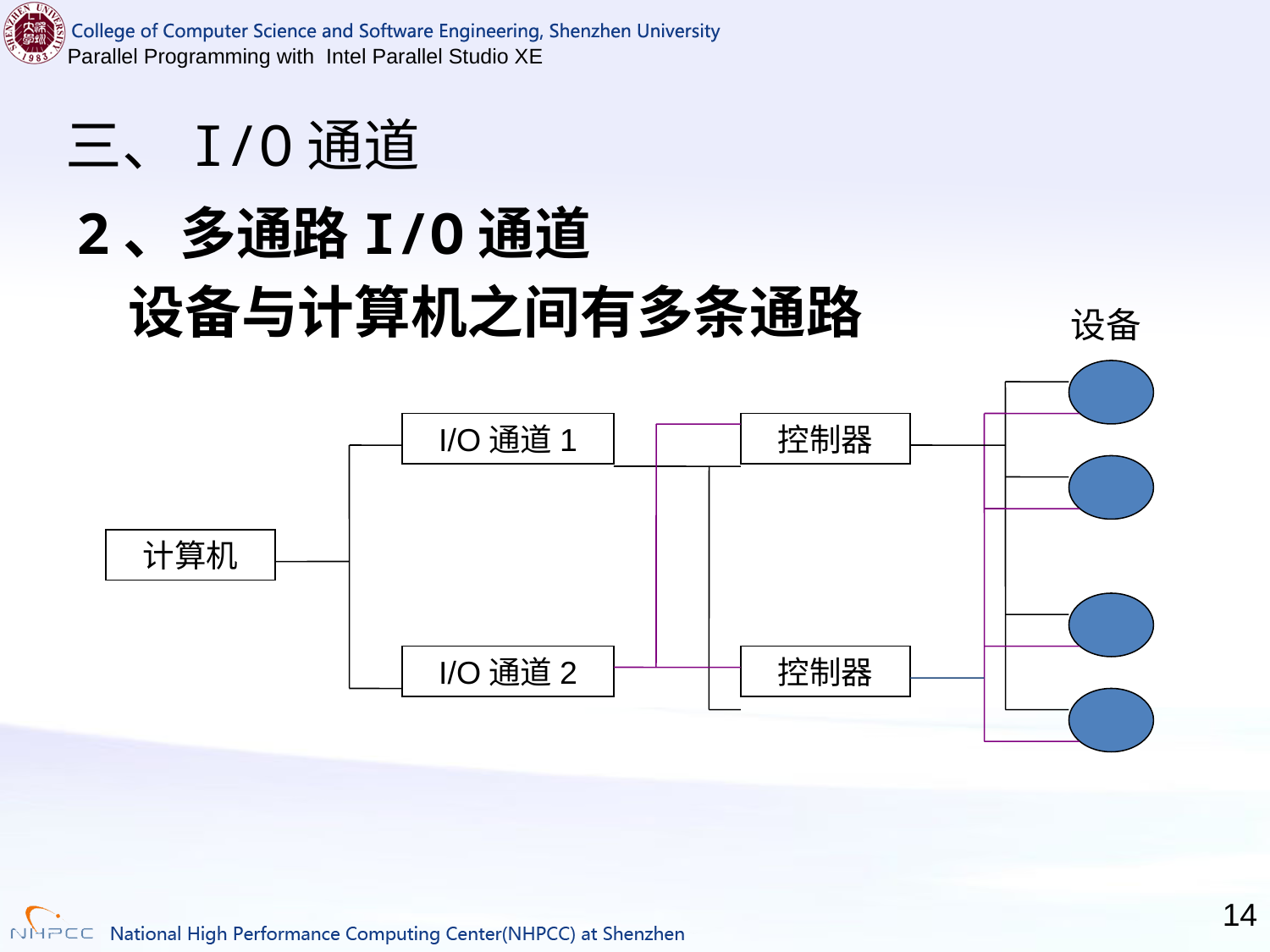

# 三、I/O通道
2、多通路I/O通道
   设备与计算机之间有多条通路
设备

I/O通道1
控制器

计算机

I/O通道2
控制器

14